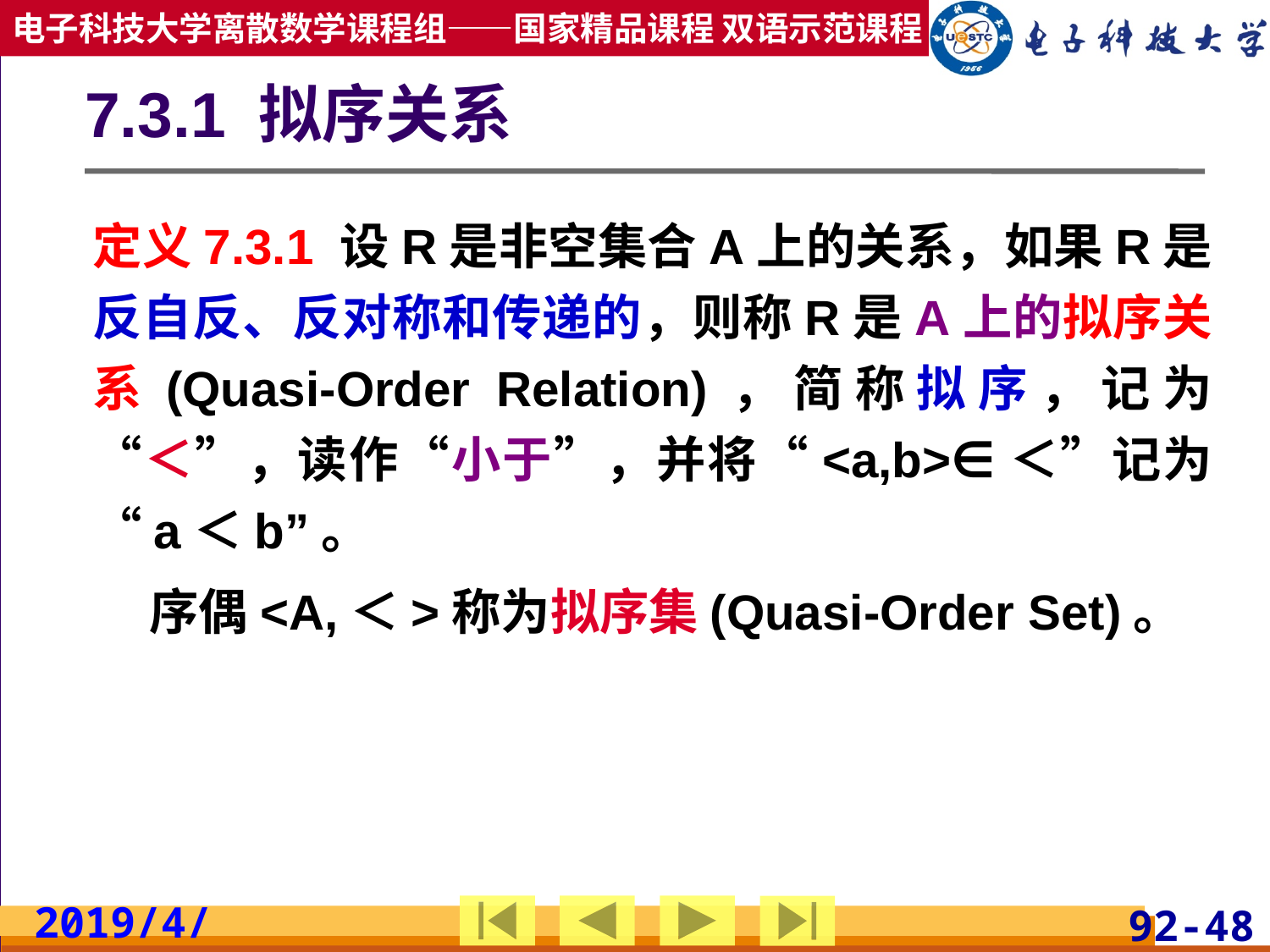

# 7.3.1 拟序关系
定义7.3.1 设R是非空集合A上的关系，如果R是反自反、反对称和传递的，则称R是A上的拟序关系(Quasi-Order Relation)，简称拟序，记为“＜”，读作“小于”，并将“<a,b>∈＜”记为“a＜b”。
    序偶<A,＜>称为拟序集(Quasi-Order Set)。
2019/4/17